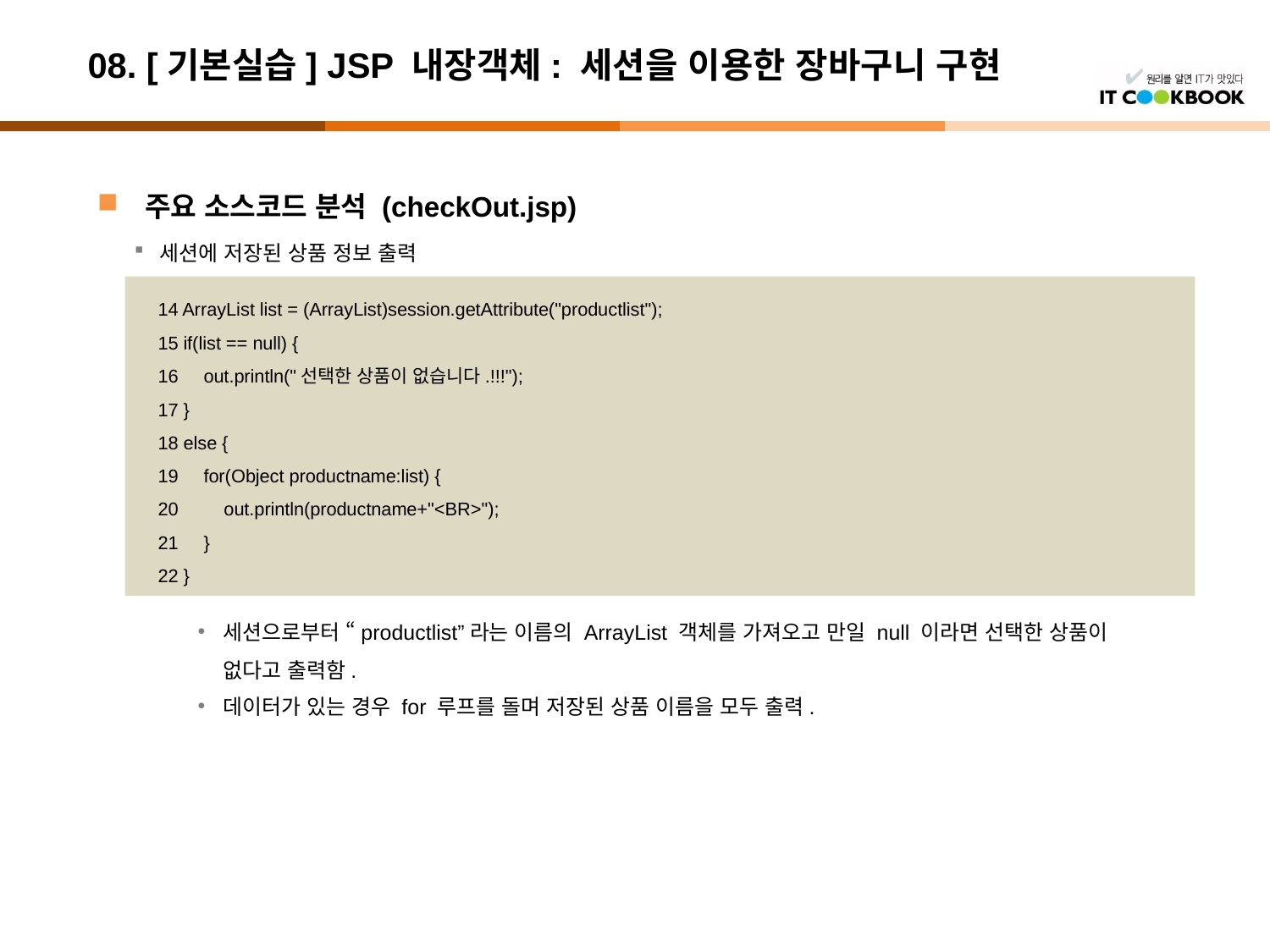

# 08. [기본실습] JSP 내장객체: 세션을 이용한 장바구니 구현
주요 소스코드 분석 (checkOut.jsp)
세션에 저장된 상품 정보 출력

세션으로부터 “productlist”라는 이름의 ArrayList 객체를 가져오고 만일 null 이라면 선택한 상품이 없다고 출력함.
데이터가 있는 경우 for 루프를 돌며 저장된 상품 이름을 모두 출력.

14 ArrayList list = (ArrayList)session.getAttribute("productlist");
15 if(list == null) {
16     out.println("선택한 상품이 없습니다.!!!");
17 }
18 else {
19     for(Object productname:list) {
20         out.println(productname+"<BR>");
21     }
22 }